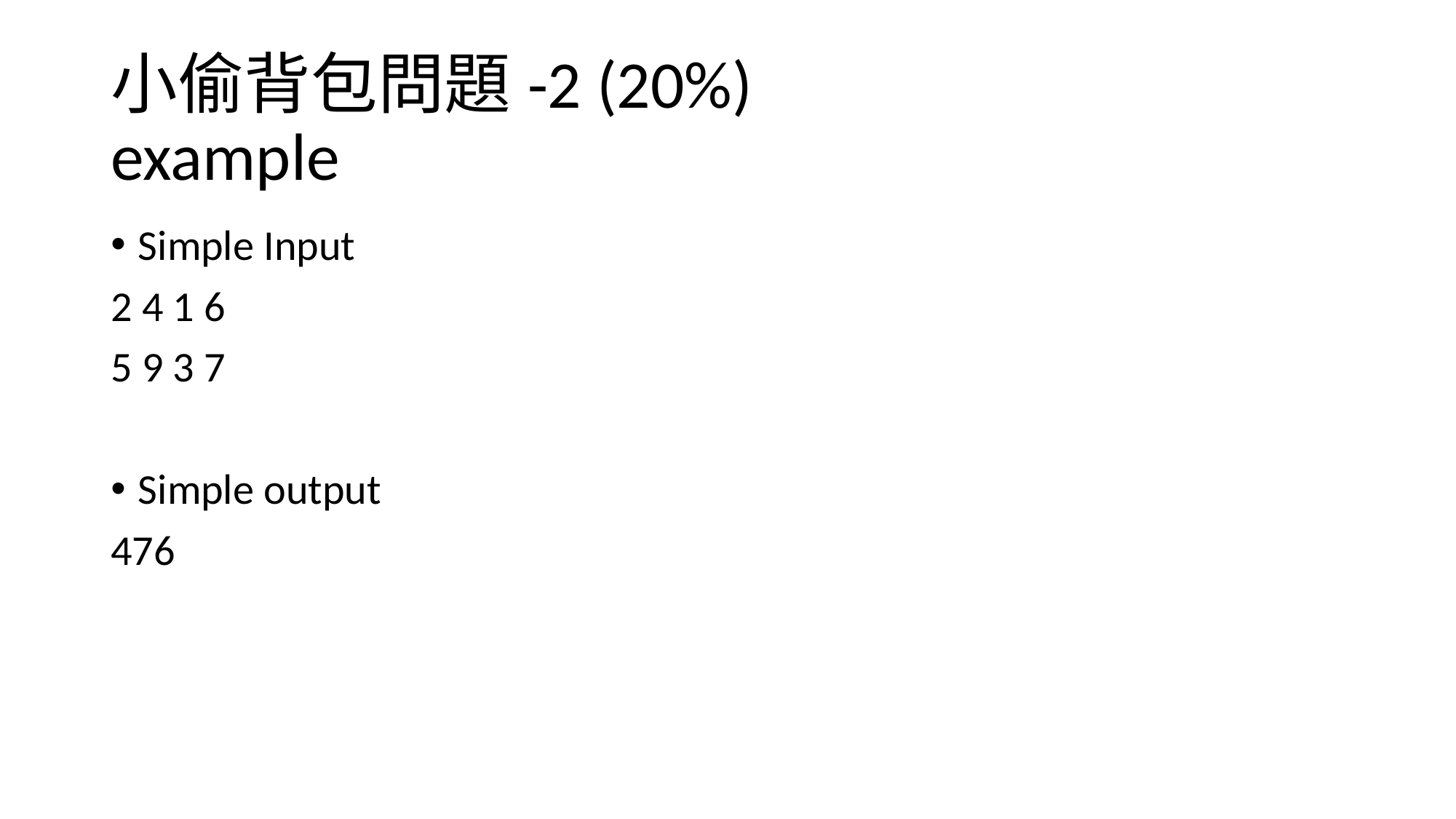

# 小偷背包問題-2 (20%) example
Simple Input
2 4 1 6
5 9 3 7

Simple output
476